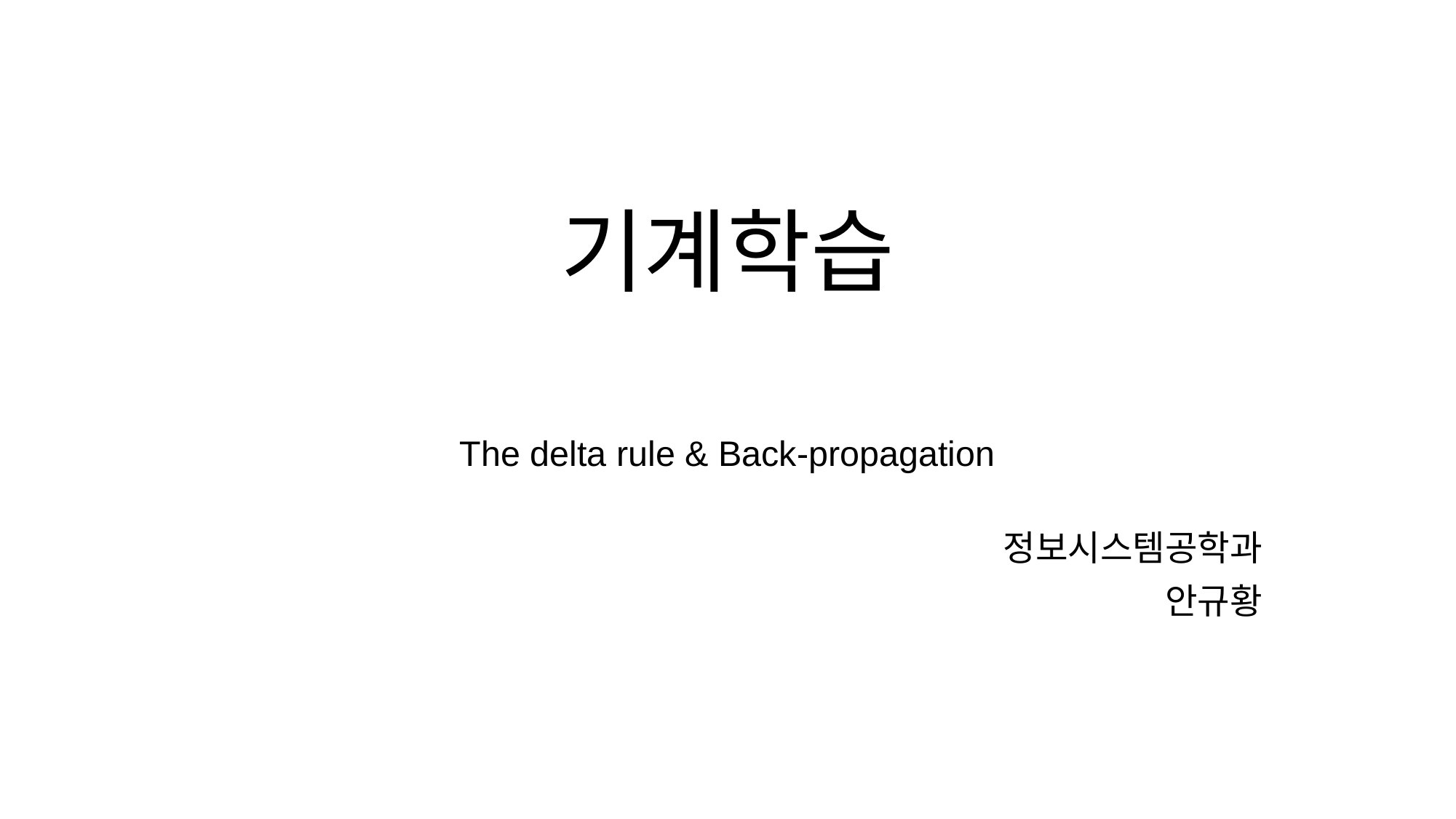

# 기계학습
The delta rule & Back-propagation
정보시스템공학과
안규황